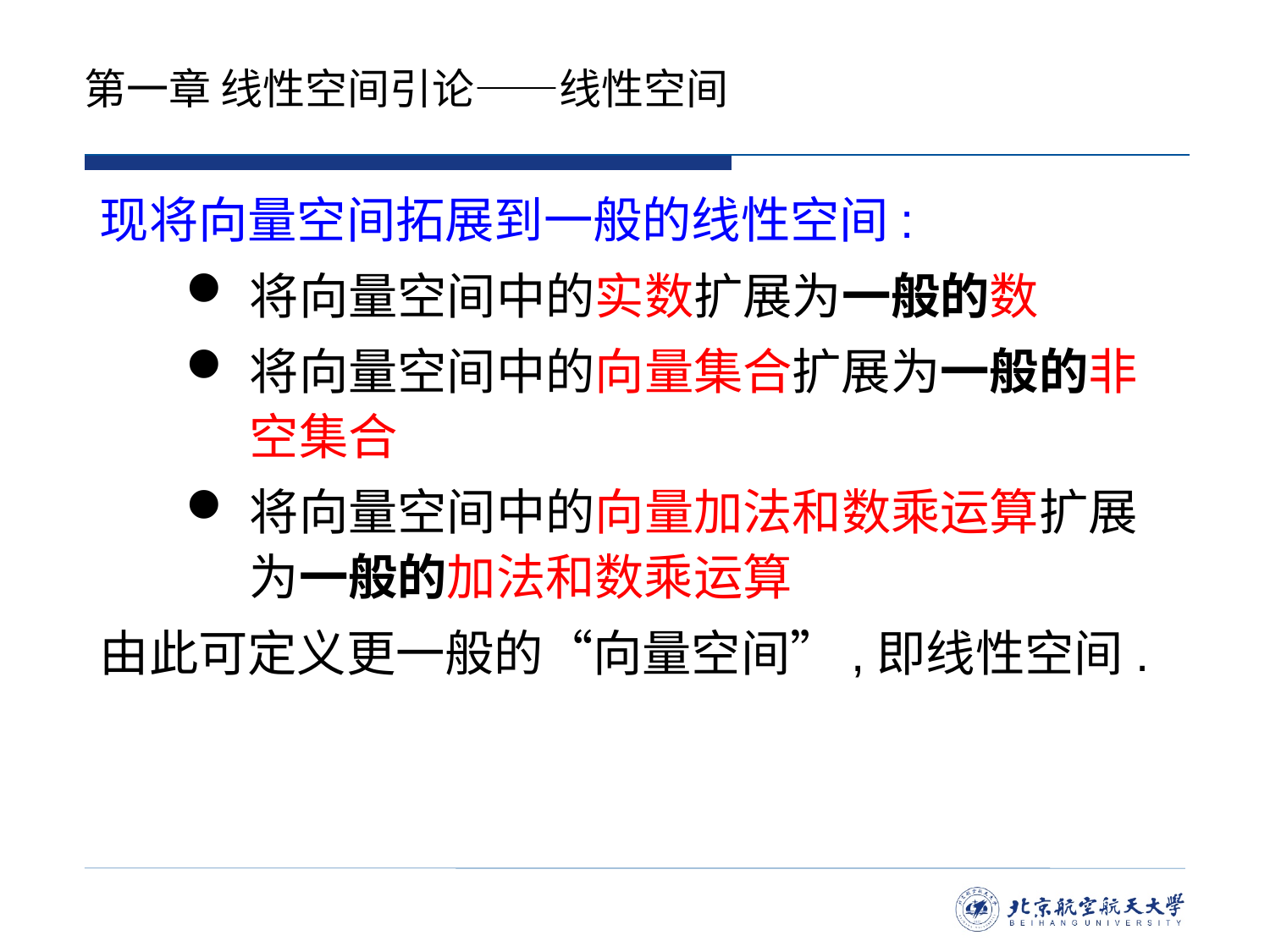

# 第一章 线性空间引论——线性空间
现将向量空间拓展到一般的线性空间:
将向量空间中的实数扩展为一般的数
将向量空间中的向量集合扩展为一般的非空集合
将向量空间中的向量加法和数乘运算扩展为一般的加法和数乘运算
由此可定义更一般的“向量空间”,即线性空间.